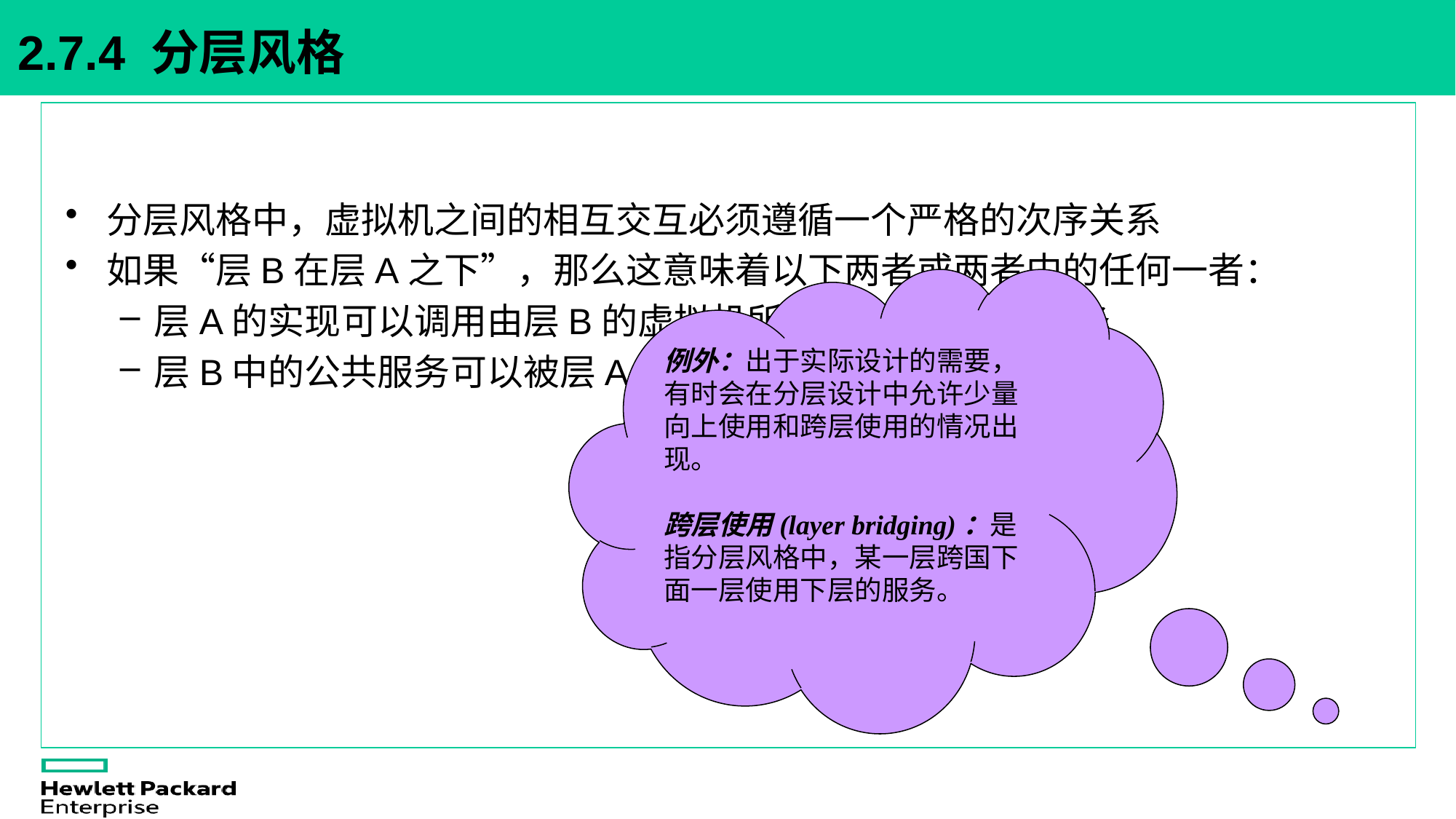

2.7.4 分层风格
分层风格中，虚拟机之间的相互交互必须遵循一个严格的次序关系
如果“层B在层A之下”，那么这意味着以下两者或两者中的任何一者：
层A的实现可以调用由层B的虚拟机所提供的任何公共服务
层B中的公共服务可以被层A中的模块所调用
例外：出于实际设计的需要，有时会在分层设计中允许少量向上使用和跨层使用的情况出现。

跨层使用(layer bridging)：是指分层风格中，某一层跨国下面一层使用下层的服务。